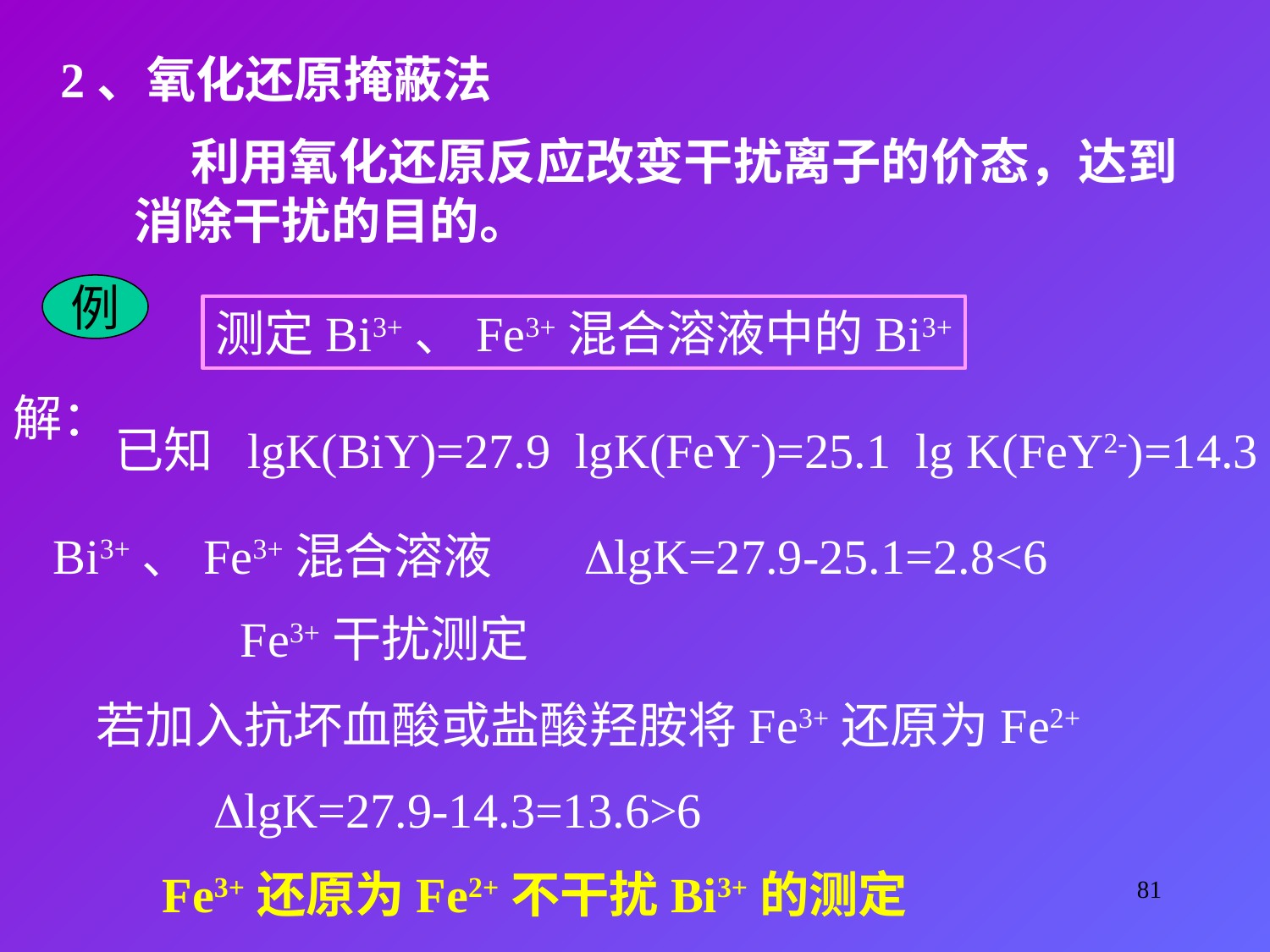

2、氧化还原掩蔽法
    利用氧化还原反应改变干扰离子的价态，达到
消除干扰的目的。
例
测定Bi3+、Fe3+混合溶液中的Bi3+
解：
已知  lgK(BiY)=27.9  lgK(FeY-)=25.1  lg K(FeY2-)=14.3
Bi3+、Fe3+混合溶液
ΔlgK=27.9-25.1=2.8<6
Fe3+干扰测定
若加入抗坏血酸或盐酸羟胺将Fe3+还原为Fe2+
ΔlgK=27.9-14.3=13.6>6
Fe3+还原为Fe2+不干扰Bi3+的测定
81